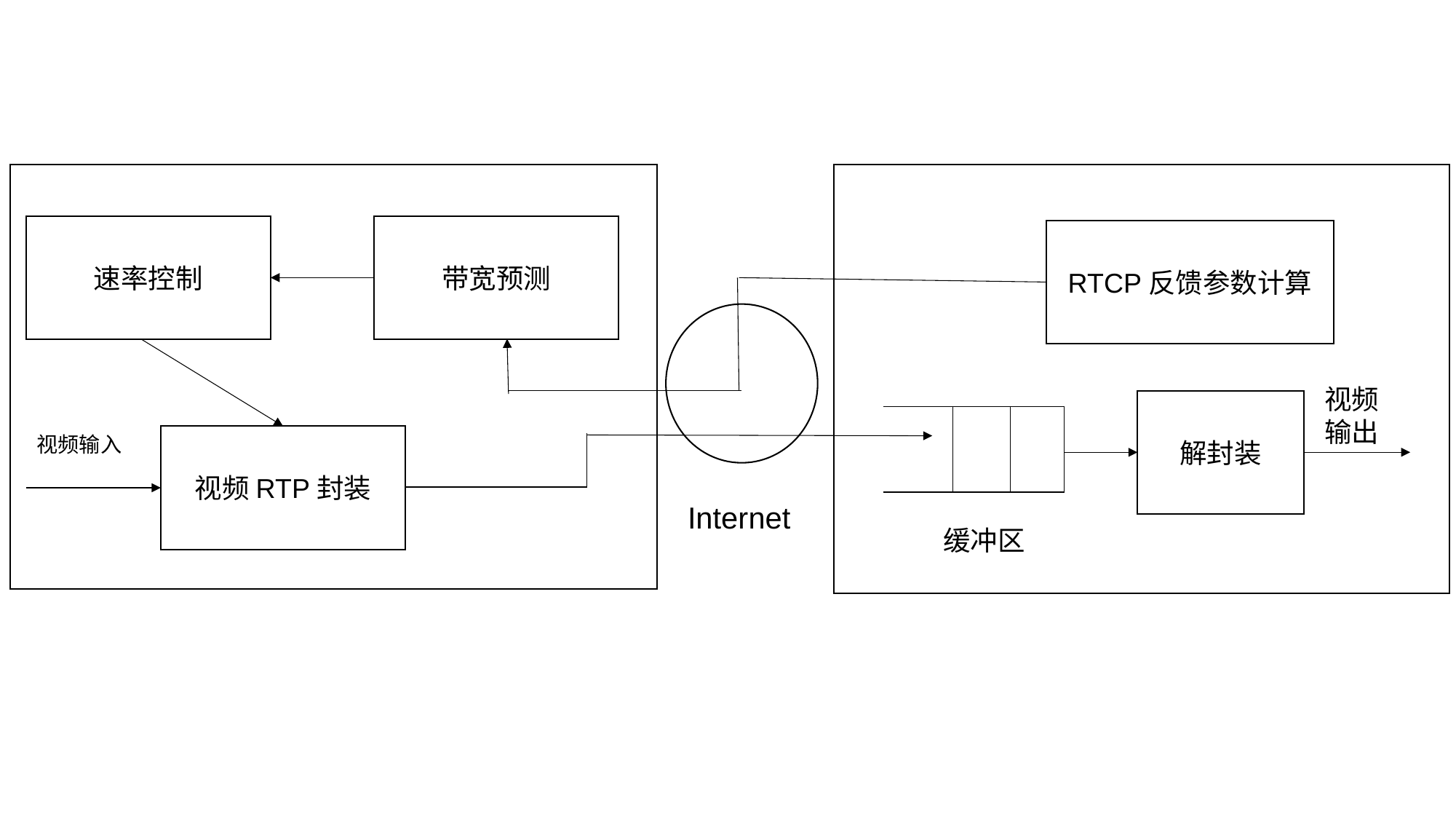

速率控制
带宽预测
RTCP反馈参数计算

视频输出
解封装
视频输入
视频RTP封装
Internet
缓冲区